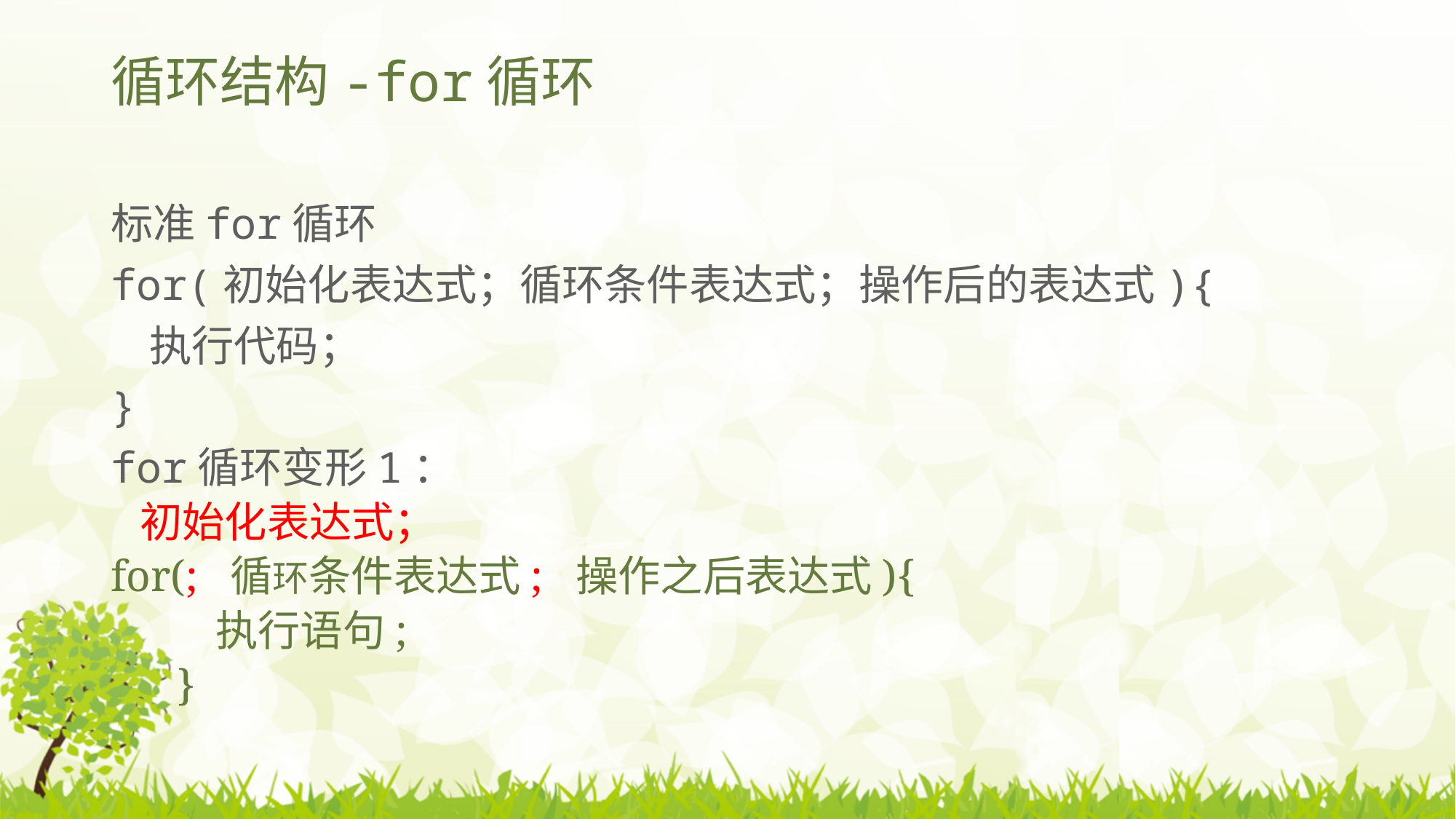

循环结构-for循环

标准for循环
for(初始化表达式；循环条件表达式；操作后的表达式){
   执行代码；
}
for循环变形1：
  初始化表达式；
for(;  循环条件表达式;  操作之后表达式){
          执行语句;
      }